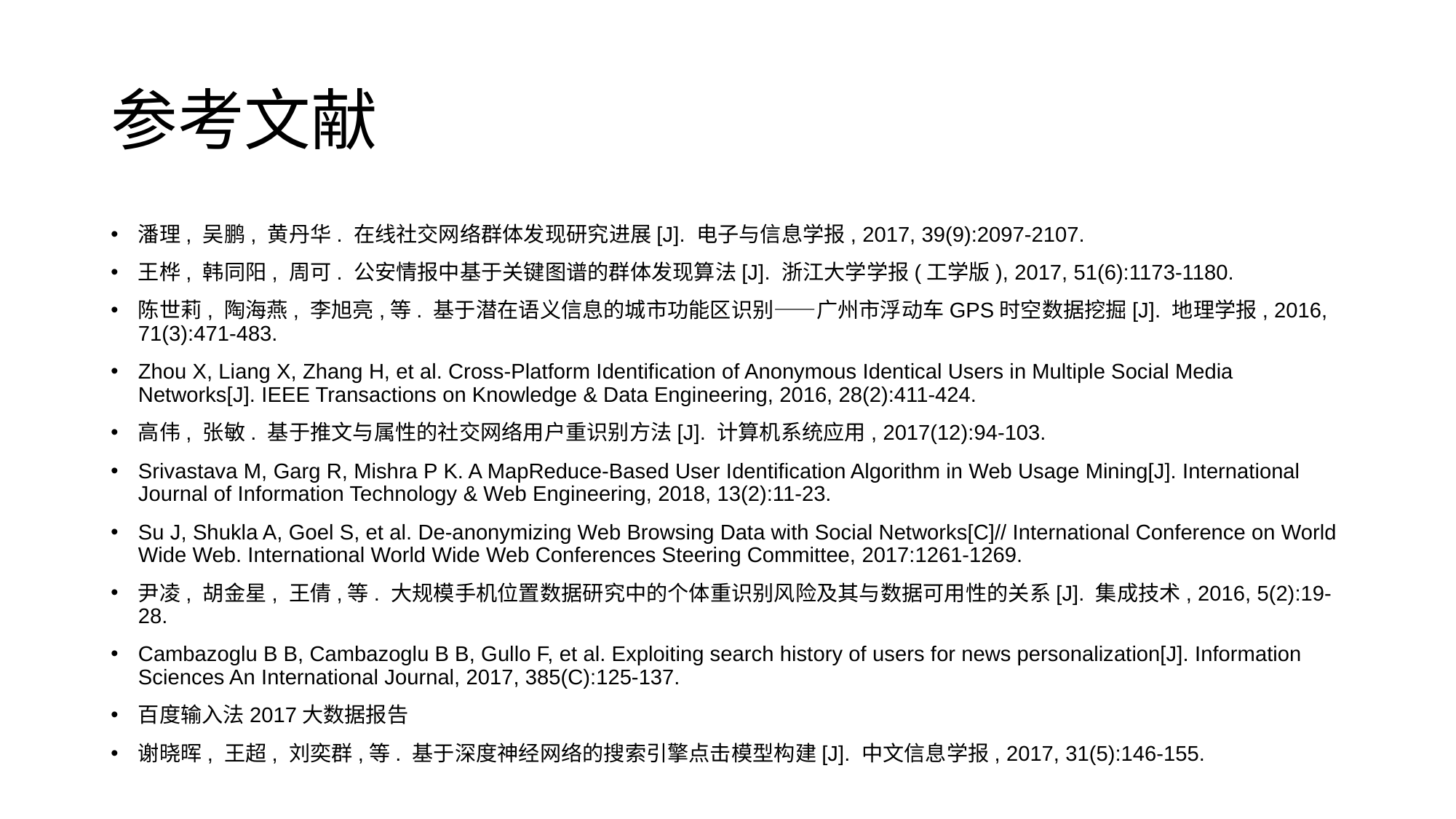

# 参考文献
潘理, 吴鹏, 黄丹华. 在线社交网络群体发现研究进展[J]. 电子与信息学报, 2017, 39(9):2097-2107.
王桦, 韩同阳, 周可. 公安情报中基于关键图谱的群体发现算法[J]. 浙江大学学报(工学版), 2017, 51(6):1173-1180.
陈世莉, 陶海燕, 李旭亮,等. 基于潜在语义信息的城市功能区识别——广州市浮动车GPS时空数据挖掘[J]. 地理学报, 2016, 71(3):471-483.
Zhou X, Liang X, Zhang H, et al. Cross-Platform Identification of Anonymous Identical Users in Multiple Social Media Networks[J]. IEEE Transactions on Knowledge & Data Engineering, 2016, 28(2):411-424.
高伟, 张敏. 基于推文与属性的社交网络用户重识别方法[J]. 计算机系统应用, 2017(12):94-103.
Srivastava M, Garg R, Mishra P K. A MapReduce-Based User Identification Algorithm in Web Usage Mining[J]. International Journal of Information Technology & Web Engineering, 2018, 13(2):11-23.
Su J, Shukla A, Goel S, et al. De-anonymizing Web Browsing Data with Social Networks[C]// International Conference on World Wide Web. International World Wide Web Conferences Steering Committee, 2017:1261-1269.
尹凌, 胡金星, 王倩,等. 大规模手机位置数据研究中的个体重识别风险及其与数据可用性的关系[J]. 集成技术, 2016, 5(2):19-28.
Cambazoglu B B, Cambazoglu B B, Gullo F, et al. Exploiting search history of users for news personalization[J]. Information Sciences An International Journal, 2017, 385(C):125-137.
百度输入法2017大数据报告
谢晓晖, 王超, 刘奕群,等. 基于深度神经网络的搜索引擎点击模型构建[J]. 中文信息学报, 2017, 31(5):146-155.